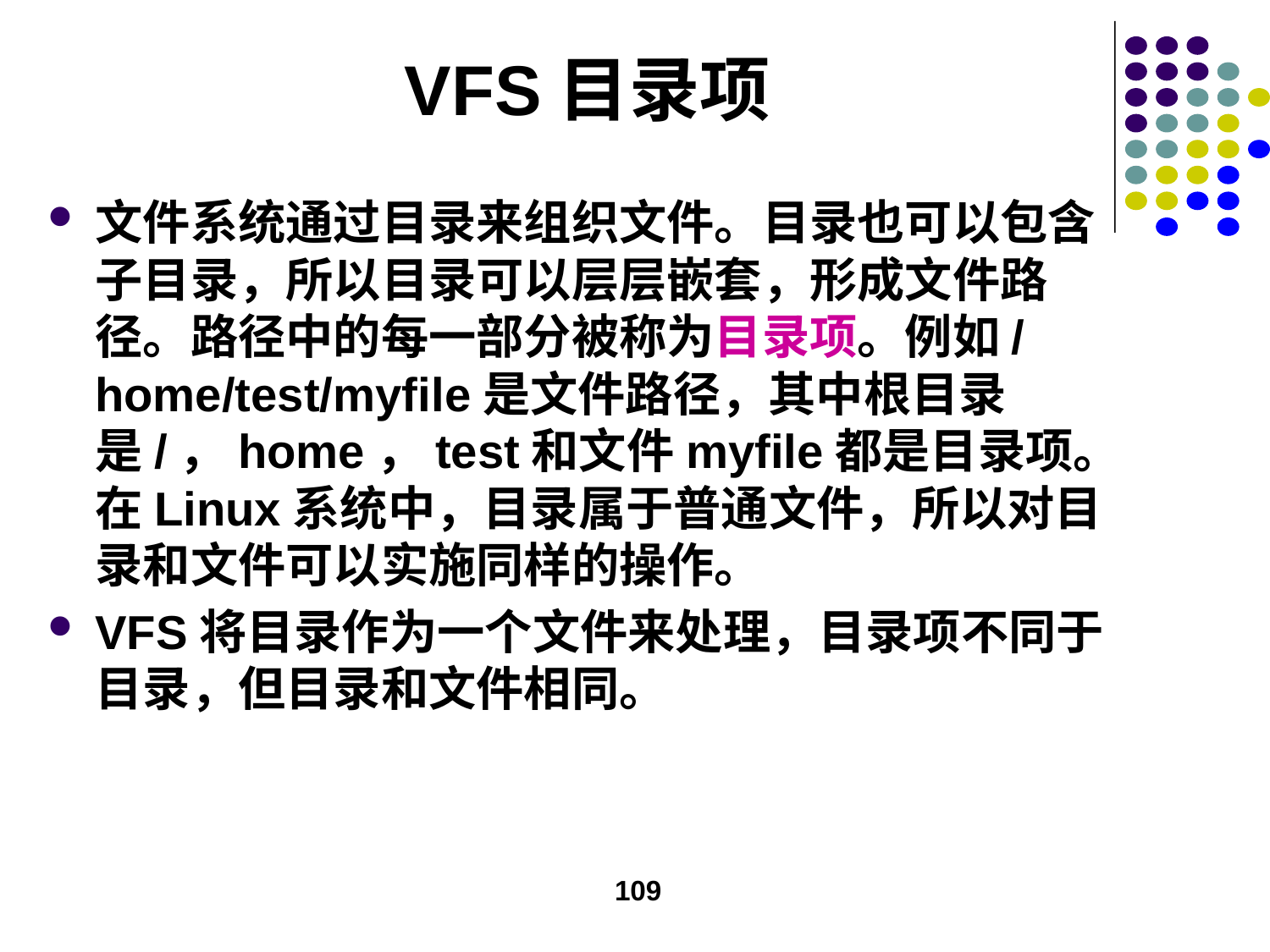

# VFS目录项
文件系统通过目录来组织文件。目录也可以包含子目录，所以目录可以层层嵌套，形成文件路径。路径中的每一部分被称为目录项。例如/home/test/myfile是文件路径，其中根目录是/，home，test和文件myfile都是目录项。在Linux系统中，目录属于普通文件，所以对目录和文件可以实施同样的操作。
VFS将目录作为一个文件来处理，目录项不同于目录，但目录和文件相同。

109